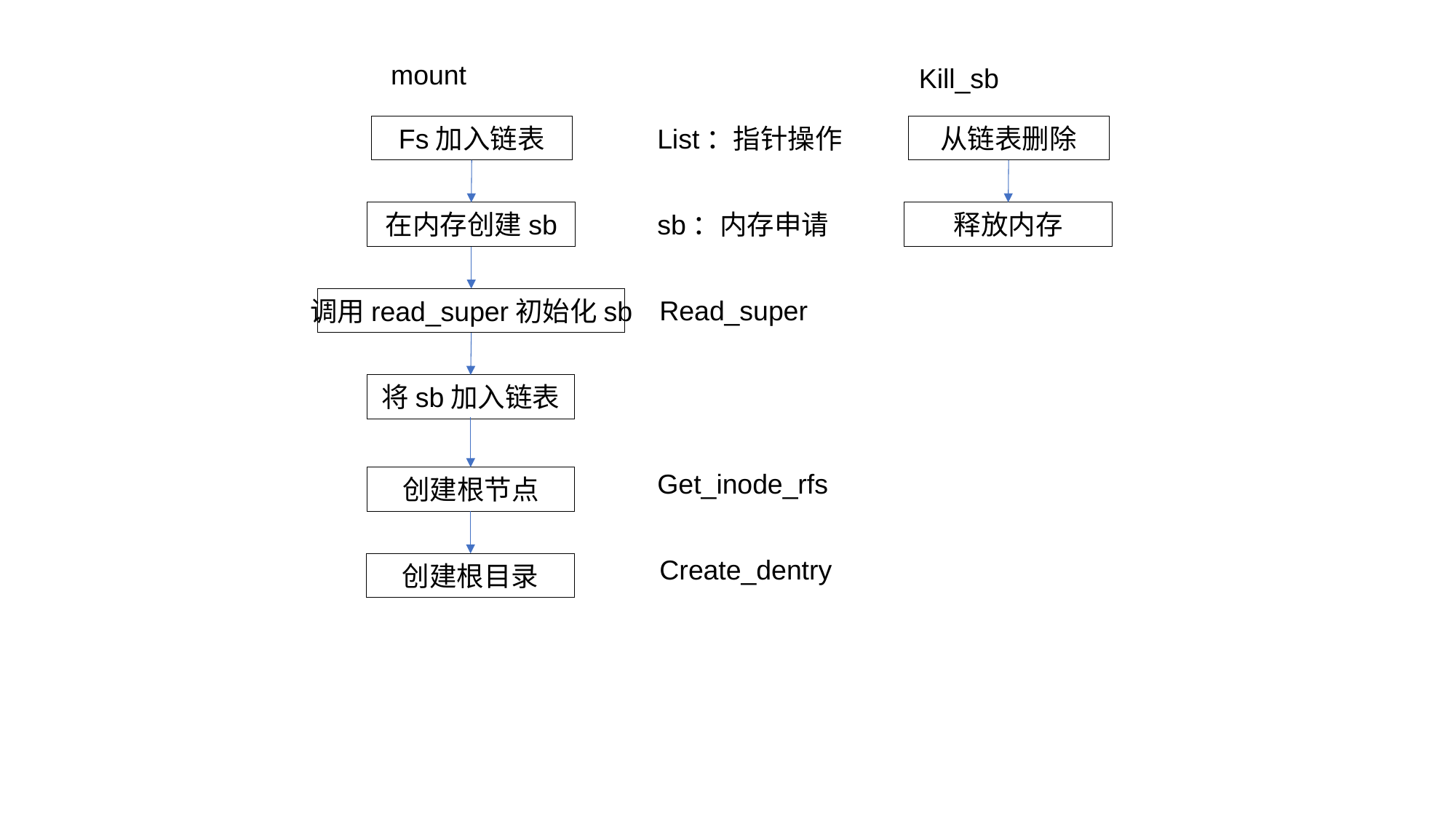

mount
Kill_sb
Fs加入链表
List：指针操作
从链表删除
在内存创建sb
sb：内存申请
释放内存
Read_super
调用read_super初始化sb
将sb加入链表
Get_inode_rfs
创建根节点
Create_dentry
创建根目录